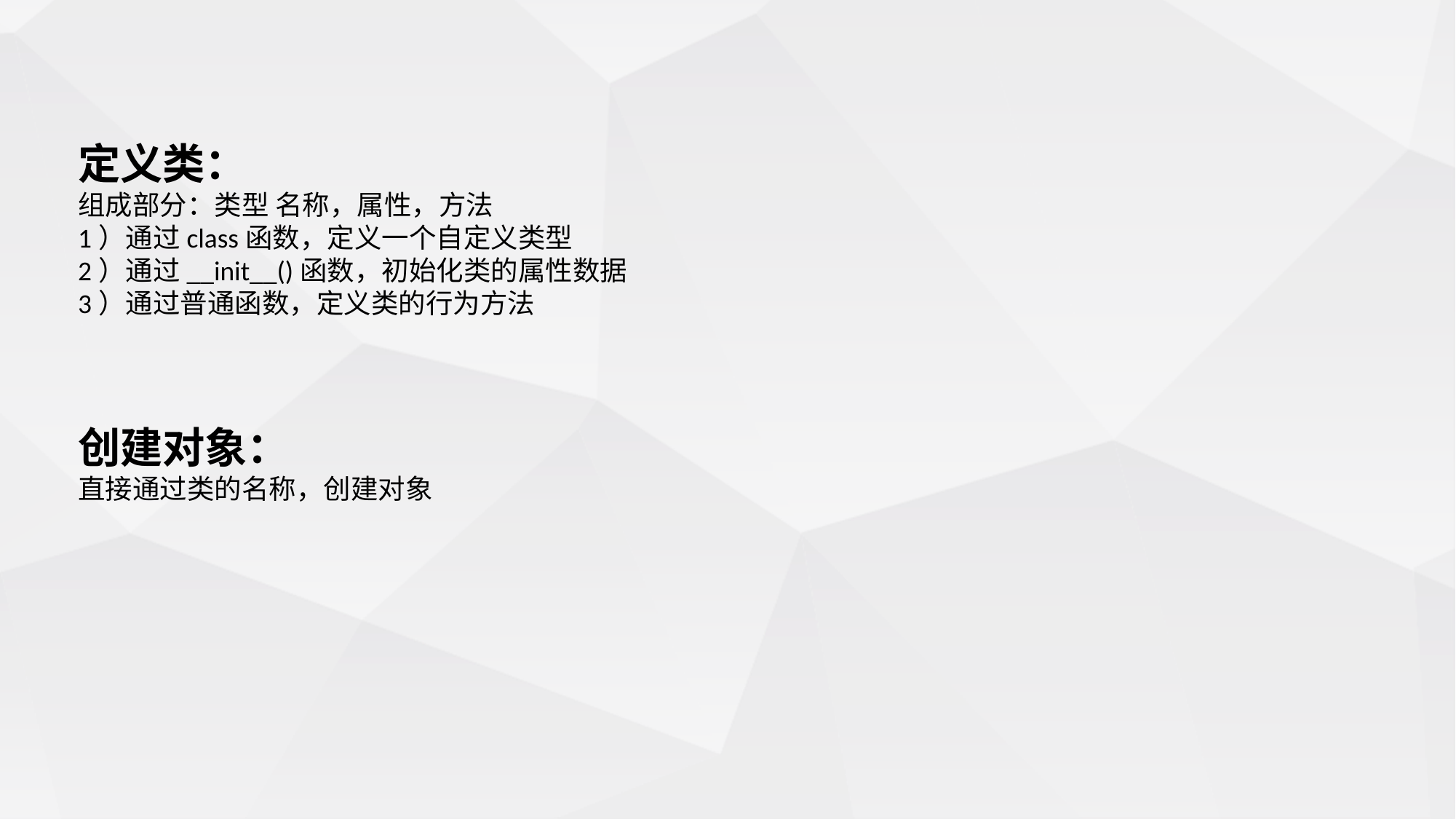

定义类：
组成部分：类型 名称，属性，方法
1）通过class函数，定义一个自定义类型
2）通过__init__()函数，初始化类的属性数据
3）通过普通函数，定义类的行为方法

创建对象：
直接通过类的名称，创建对象